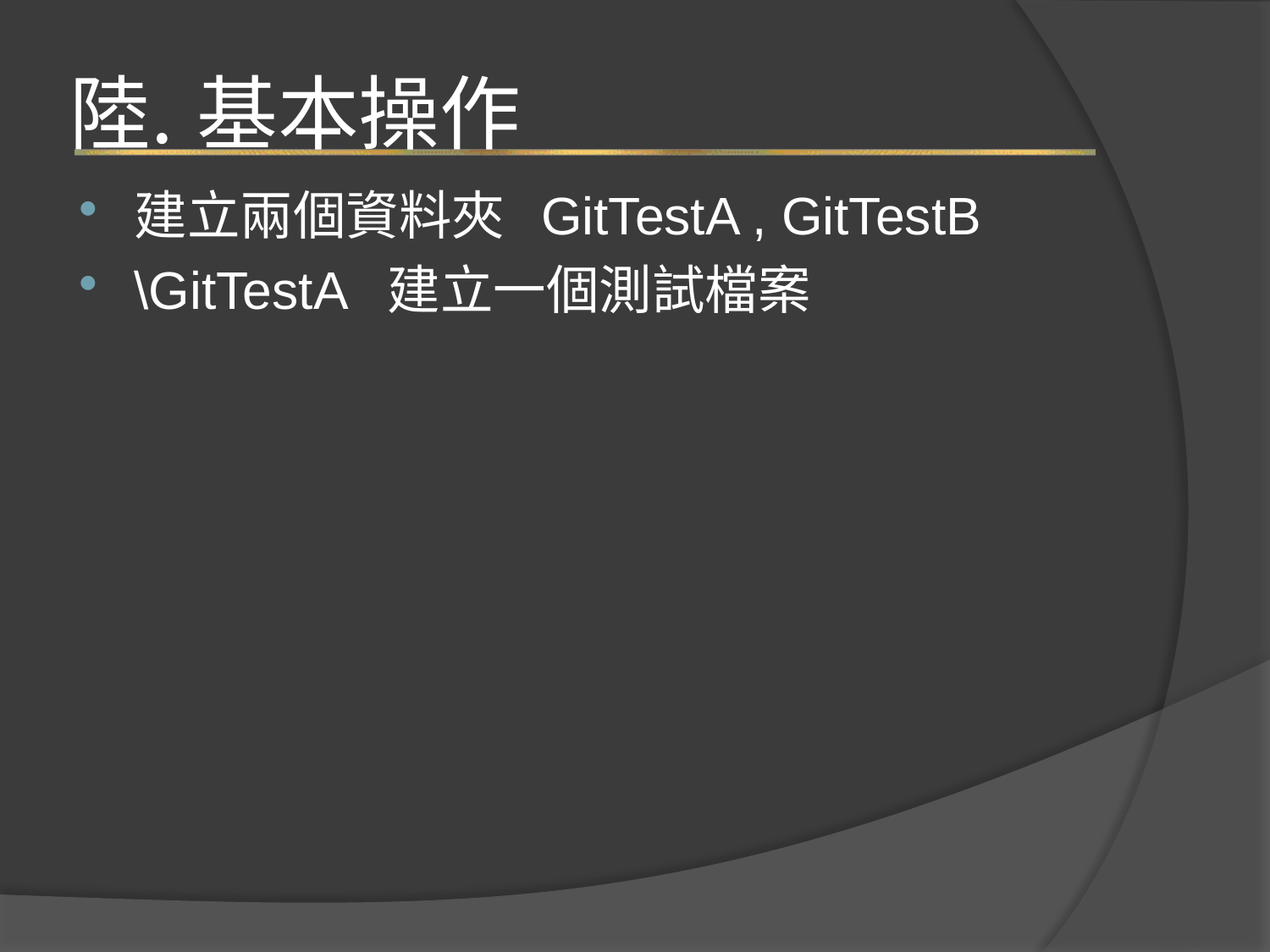

# 基本操作
建立兩個資料夾  GitTestA , GitTestB
\GitTestA  建立一個測試檔案